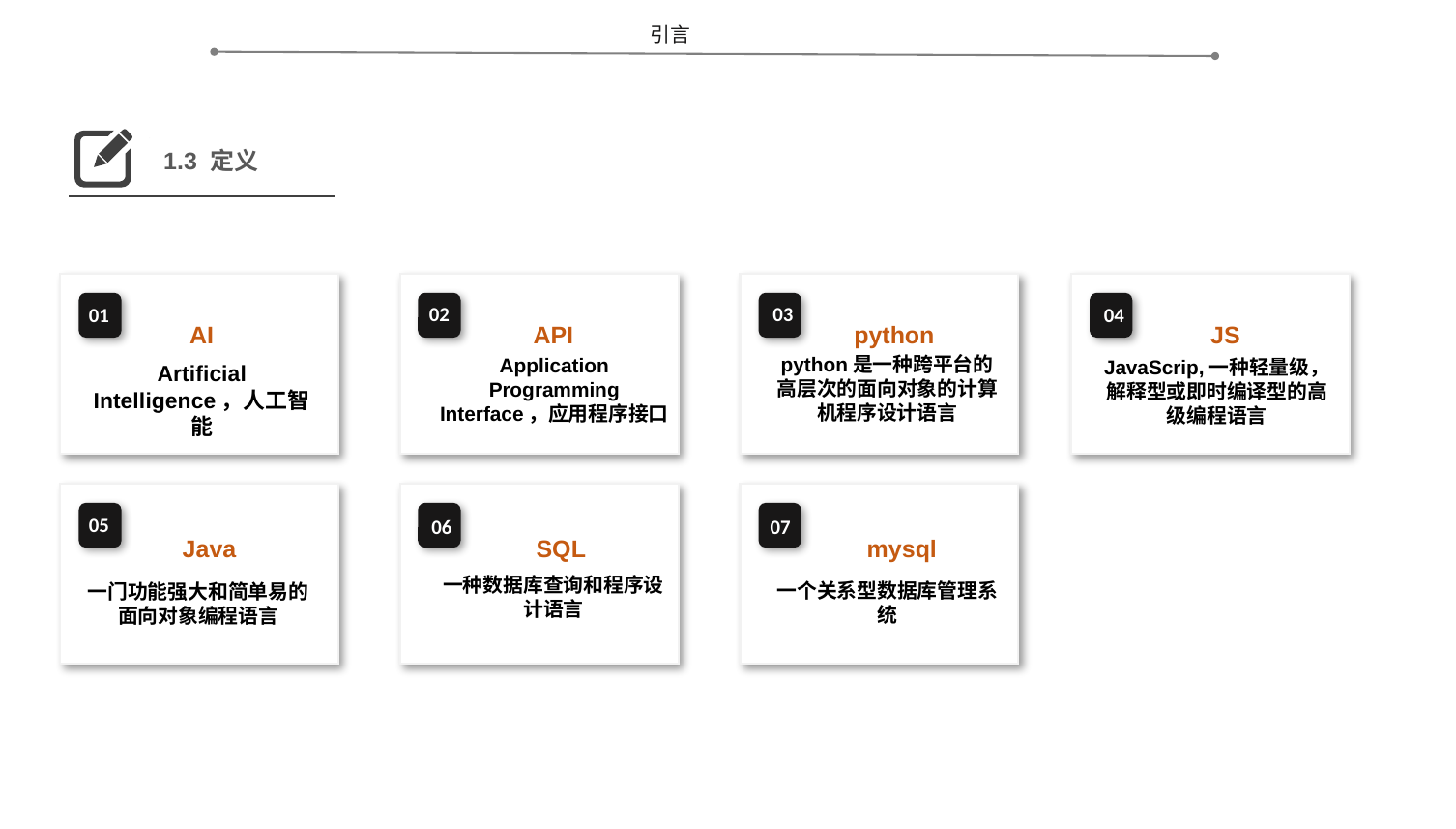

引言

1.3 定义

AI
API
python
python是一种跨平台的高层次的面向对象的计算机程序设计语言
Application Programming Interface，应用程序接口
Artificial Intelligence，人工智能

Java
SQL
mysql
一种数据库查询和程序设计语言
一个关系型数据库管理系统
一门功能强大和简单易的面向对象编程语言

JS
JavaScrip,一种轻量级，解释型或即时编译型的高级编程语言
03
02
01
04
05
07
06